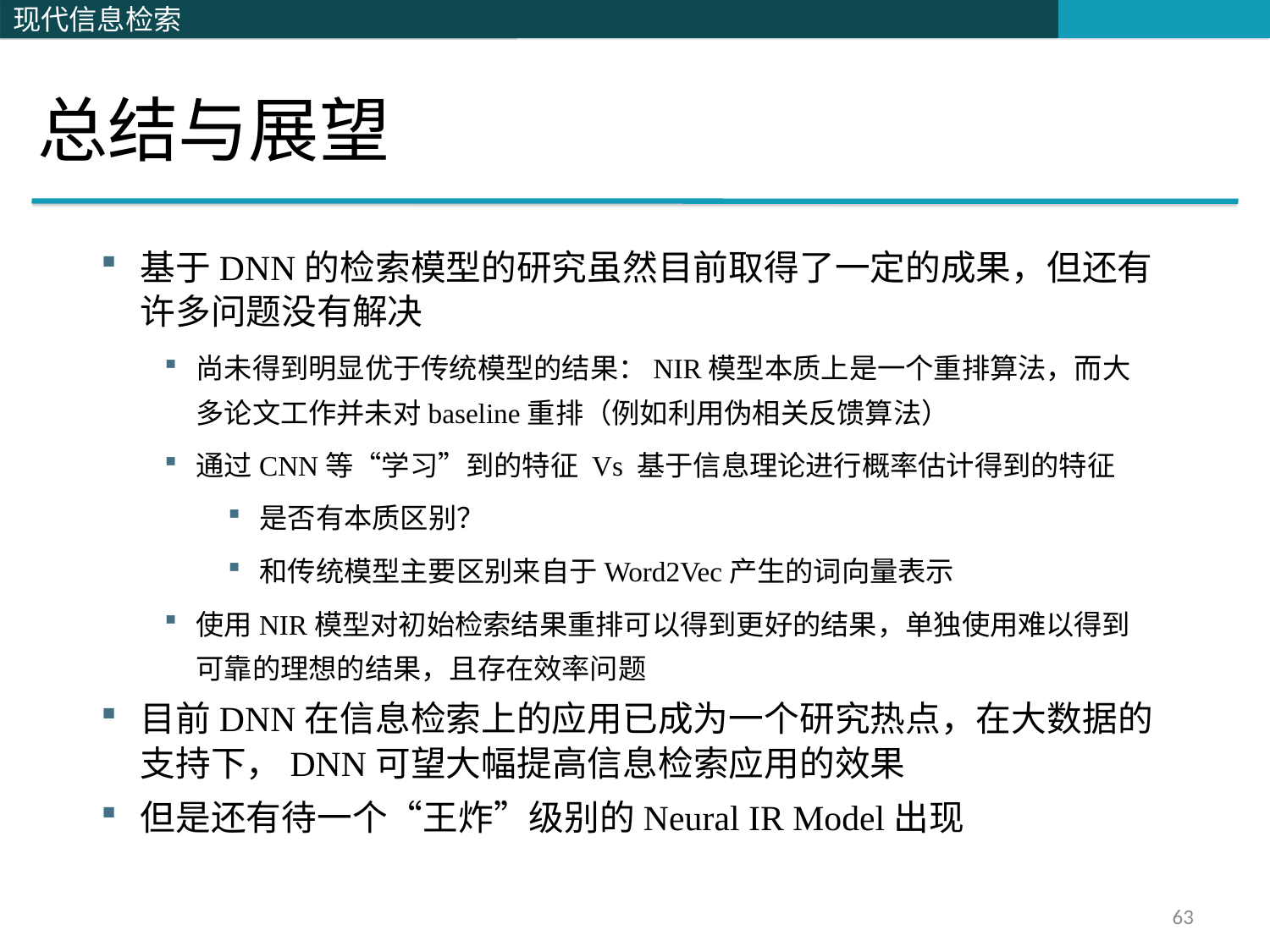

总结与展望

基于DNN的检索模型的研究虽然目前取得了一定的成果，但还有许多问题没有解决
尚未得到明显优于传统模型的结果：NIR模型本质上是一个重排算法，而大多论文工作并未对baseline重排（例如利用伪相关反馈算法）
通过CNN等“学习”到的特征 Vs 基于信息理论进行概率估计得到的特征
是否有本质区别？
和传统模型主要区别来自于Word2Vec产生的词向量表示
使用NIR模型对初始检索结果重排可以得到更好的结果，单独使用难以得到可靠的理想的结果，且存在效率问题
目前DNN在信息检索上的应用已成为一个研究热点，在大数据的支持下，DNN可望大幅提高信息检索应用的效果
但是还有待一个“王炸”级别的Neural IR Model出现
63